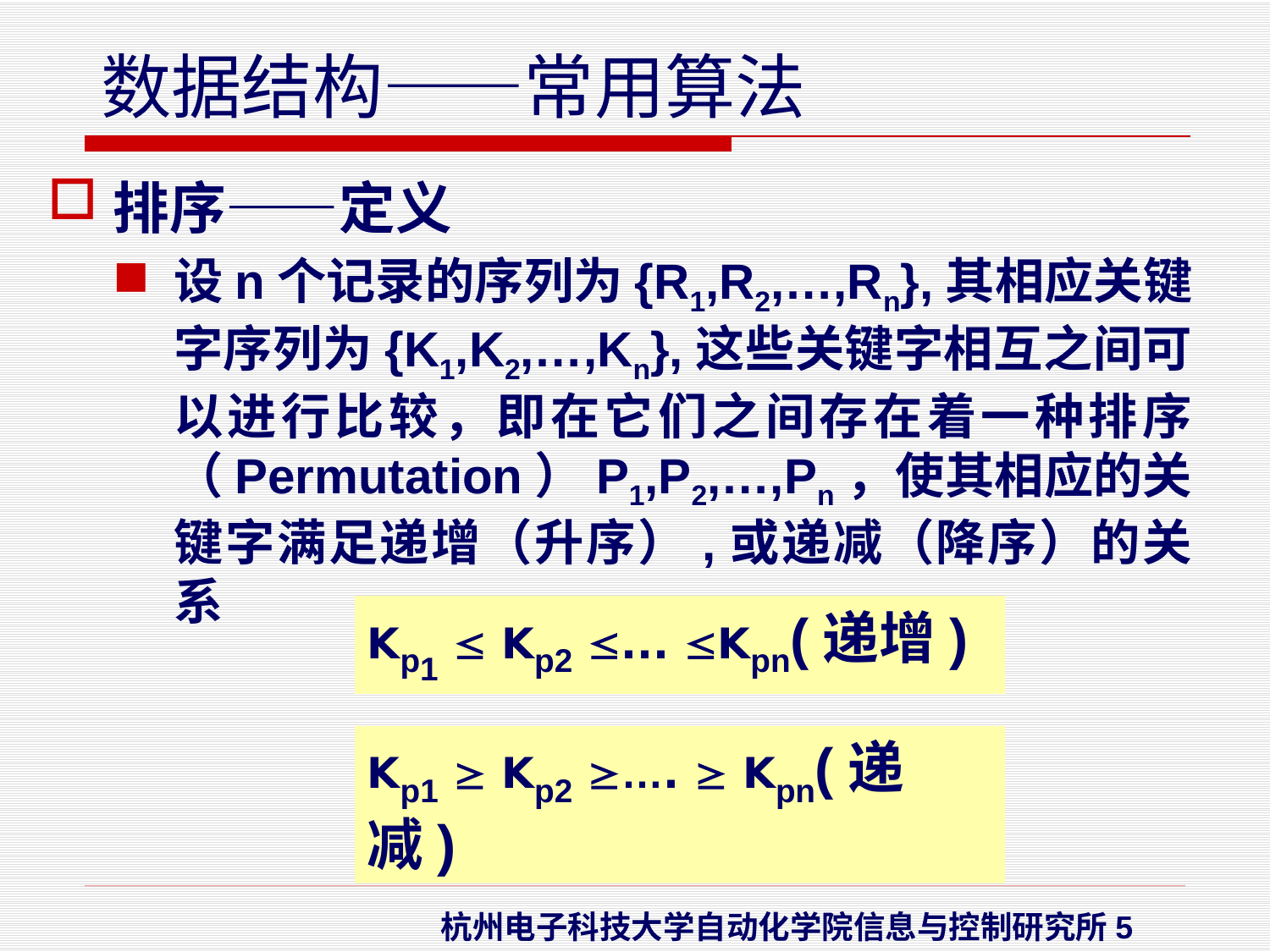

排序——定义
设n个记录的序列为{R1,R2,…,Rn},其相应关键字序列为{K1,K2,…,Kn},这些关键字相互之间可以进行比较，即在它们之间存在着一种排序（Permutation）P1,P2,…,Pn，使其相应的关键字满足递增（升序）,或递减（降序）的关系
Kp1 ≤ Kp2 ≤... ≤Kpn(递增)
Kp1 ≥ Kp2 ≥…. ≥ Kpn(递减)